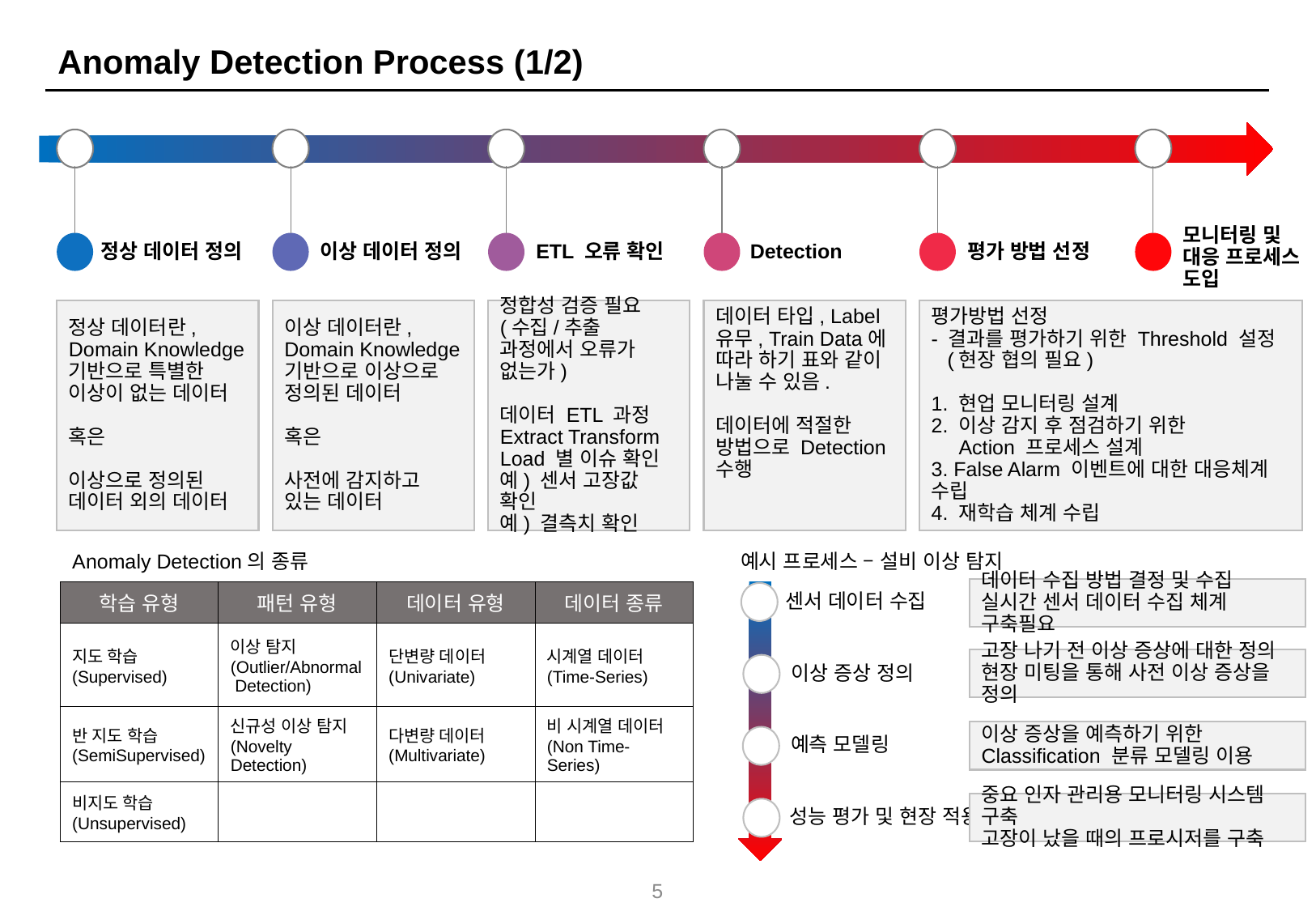

# Anomaly Detection Process (1/2)

정상 데이터 정의
이상 데이터 정의
ETL 오류 확인
Detection
평가 방법 선정
모니터링 및
대응 프로세스
도입

정상 데이터란,
Domain Knowledge 기반으로 특별한 이상이 없는 데이터

혹은

이상으로 정의된 데이터 외의 데이터
이상 데이터란,
Domain Knowledge 기반으로 이상으로 정의된 데이터

혹은

사전에 감지하고 있는 데이터
정합성 검증 필요
(수집/추출 과정에서 오류가 없는가)

데이터 ETL 과정
Extract Transform Load 별 이슈 확인
예) 센서 고장값 확인
예) 결측치 확인
데이터 타입, Label 유무, Train Data에 따라 하기 표와 같이 나눌 수 있음.

데이터에 적절한 방법으로 Detection 수행

평가방법 선정
- 결과를 평가하기 위한 Threshold 설정
  (현장 협의 필요)

1. 현업 모니터링 설계
2. 이상 감지 후 점검하기 위한
    Action 프로세스 설계
3. False Alarm 이벤트에 대한 대응체계 수립
4. 재학습 체계 수립
Anomaly Detection의 종류
예시 프로세스 – 설비 이상 탐지
센서 데이터 수집

데이터 수집 방법 결정 및 수집
실시간 센서 데이터 수집 체계 구축필요
| 학습 유형 | 패턴 유형 | 데이터 유형 | 데이터 종류 |
| --- | --- | --- | --- |
| 지도 학습(Supervised) | 이상 탐지 (Outlier/Abnormal Detection) | 단변량 데이터 (Univariate) | 시계열 데이터 (Time-Series) |
| 반 지도 학습 (SemiSupervised) | 신규성 이상 탐지(Novelty Detection) | 다변량 데이터 (Multivariate) | 비 시계열 데이터 (Non Time- Series) |
| 비지도 학습 (Unsupervised) |  |  |  |
이상 증상 정의

고장 나기 전 이상 증상에 대한 정의
현장 미팅을 통해 사전 이상 증상을 정의

예측 모델링

이상 증상을 예측하기 위한  Classification 분류 모델링 이용
성능 평가 및 현장 적용

중요 인자 관리용 모니터링 시스템 구축
고장이 났을 때의 프로시저를 구축
5